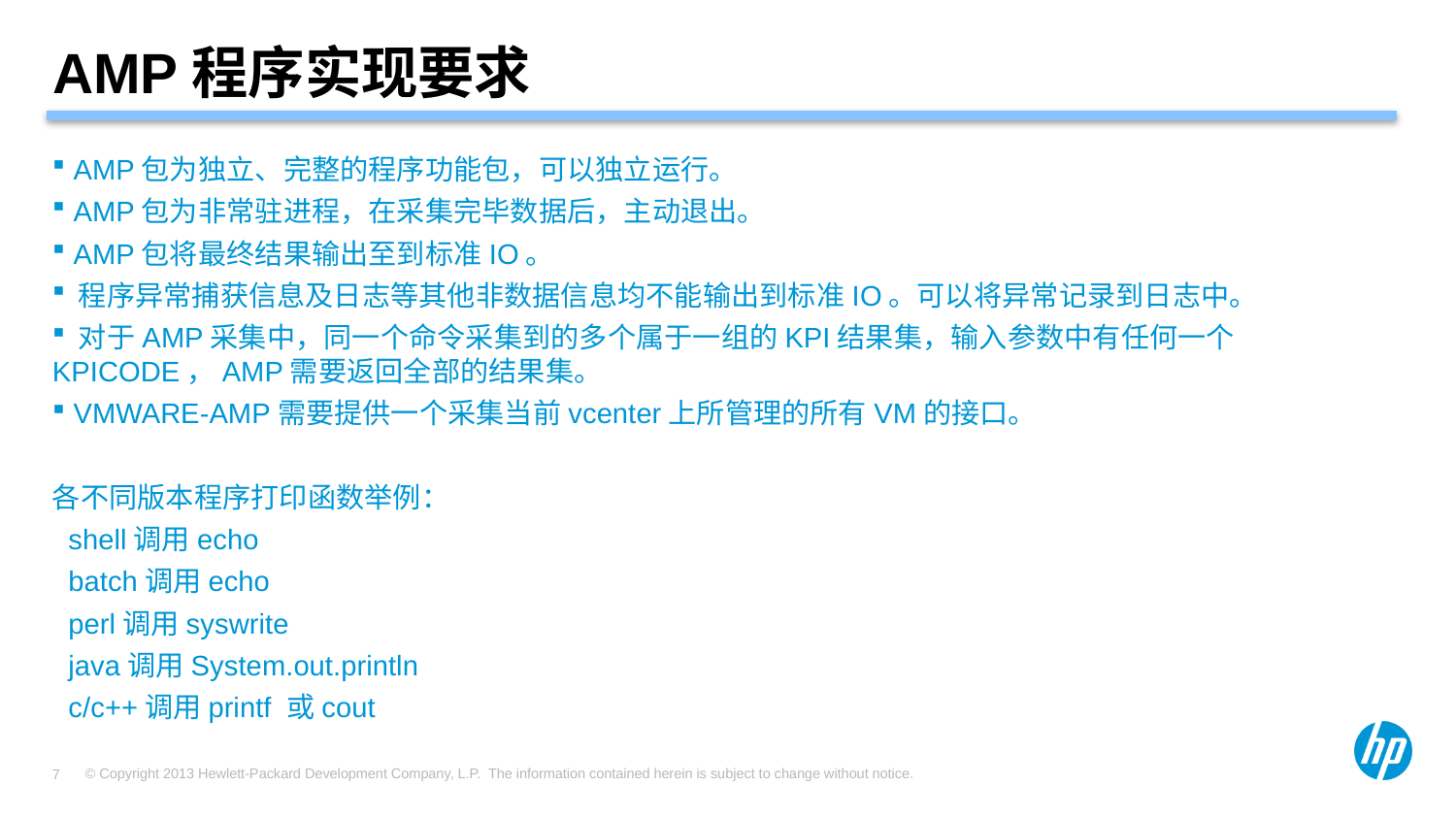

# AMP程序实现要求
 AMP包为独立、完整的程序功能包，可以独立运行。
 AMP包为非常驻进程，在采集完毕数据后，主动退出。
 AMP包将最终结果输出至到标准IO。
 程序异常捕获信息及日志等其他非数据信息均不能输出到标准IO。可以将异常记录到日志中。
 对于AMP采集中，同一个命令采集到的多个属于一组的KPI结果集，输入参数中有任何一个KPICODE，AMP需要返回全部的结果集。
 VMWARE-AMP需要提供一个采集当前vcenter上所管理的所有VM的接口。

各不同版本程序打印函数举例：
  shell调用echo
  batch调用echo
  perl调用syswrite
  java调用System.out.println
  c/c++调用printf 或cout